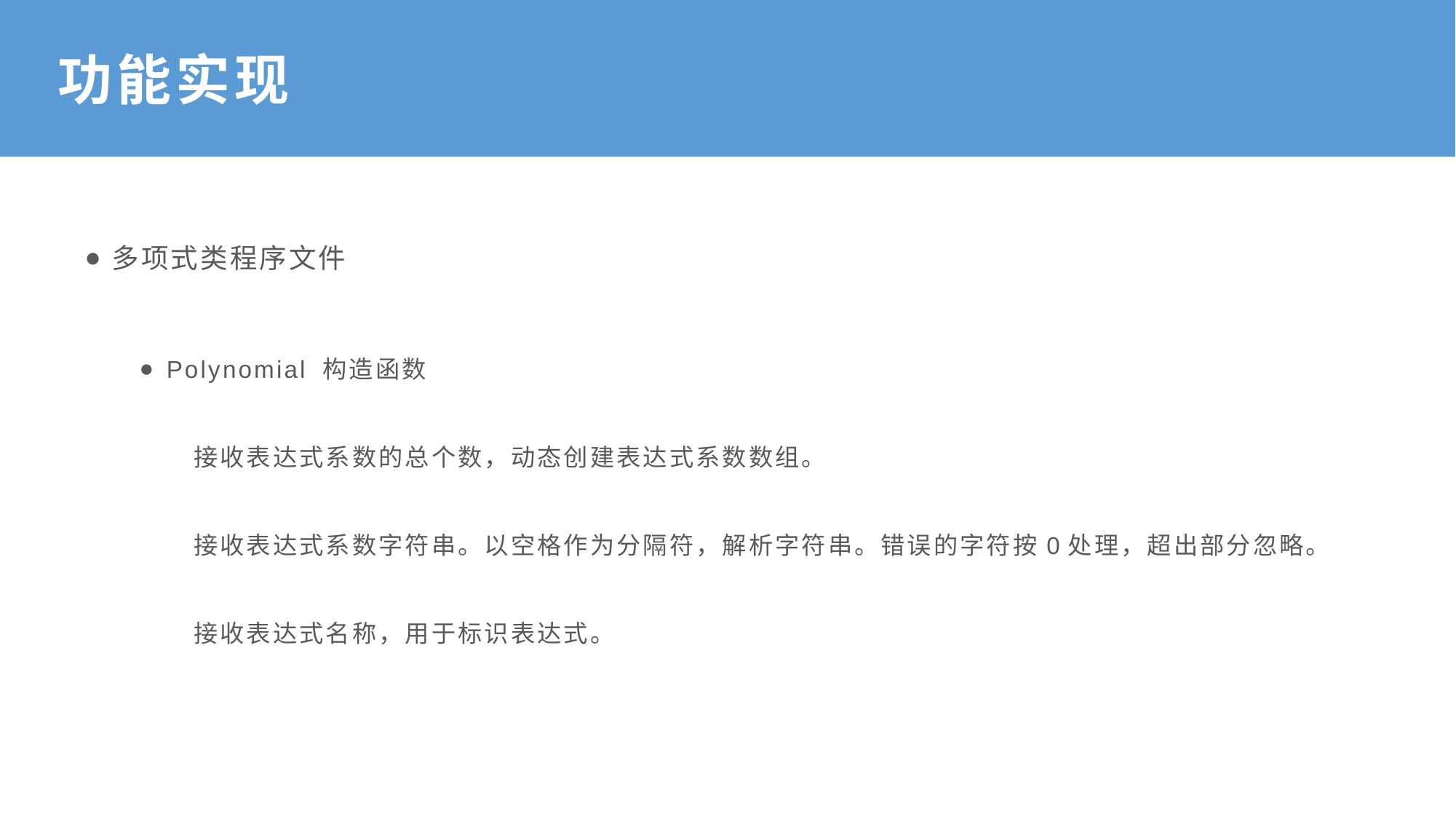

# 功能实现

多项式类程序文件

Polynomial 构造函数

接收表达式系数的总个数，动态创建表达式系数数组。

接收表达式系数字符串。以空格作为分隔符，解析字符串。错误的字符按0处理，超出部分忽略。

接收表达式名称，用于标识表达式。